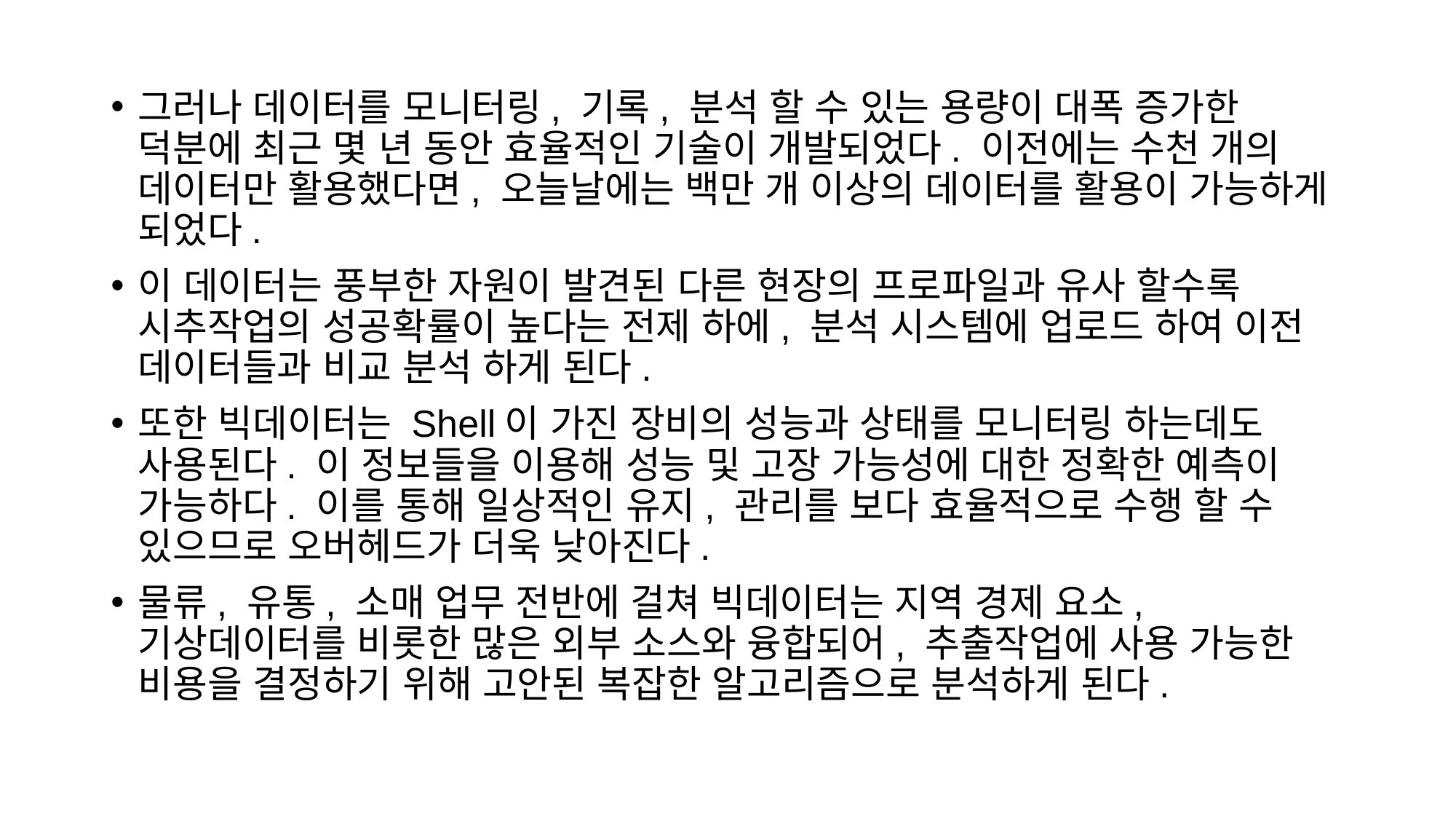

그러나 데이터를 모니터링, 기록, 분석 할 수 있는 용량이 대폭 증가한 덕분에 최근 몇 년 동안 효율적인 기술이 개발되었다. 이전에는 수천 개의 데이터만 활용했다면, 오늘날에는 백만 개 이상의 데이터를 활용이 가능하게 되었다.
이 데이터는 풍부한 자원이 발견된 다른 현장의 프로파일과 유사 할수록 시추작업의 성공확률이 높다는 전제 하에, 분석 시스템에 업로드 하여 이전 데이터들과 비교 분석 하게 된다.
또한 빅데이터는 Shell이 가진 장비의 성능과 상태를 모니터링 하는데도 사용된다. 이 정보들을 이용해 성능 및 고장 가능성에 대한 정확한 예측이 가능하다. 이를 통해 일상적인 유지, 관리를 보다 효율적으로 수행 할 수 있으므로 오버헤드가 더욱 낮아진다.
물류, 유통, 소매 업무 전반에 걸쳐 빅데이터는 지역 경제 요소, 기상데이터를 비롯한 많은 외부 소스와 융합되어, 추출작업에 사용 가능한 비용을 결정하기 위해 고안된 복잡한 알고리즘으로 분석하게 된다.